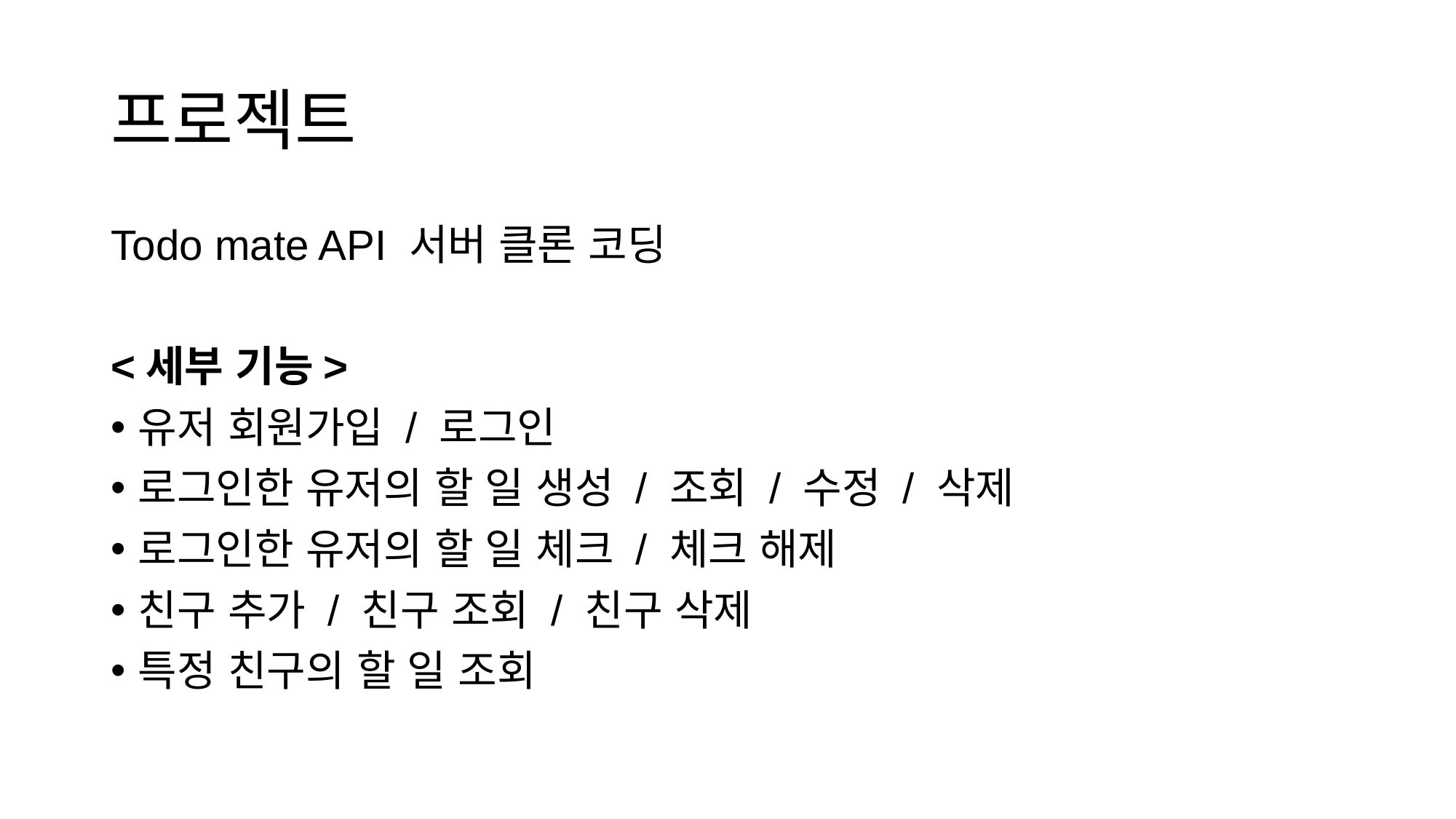

# 프로젝트
Todo mate API 서버 클론 코딩

<세부 기능>
유저 회원가입 / 로그인
로그인한 유저의 할 일 생성 / 조회 / 수정 / 삭제
로그인한 유저의 할 일 체크 / 체크 해제
친구 추가 / 친구 조회 / 친구 삭제
특정 친구의 할 일 조회